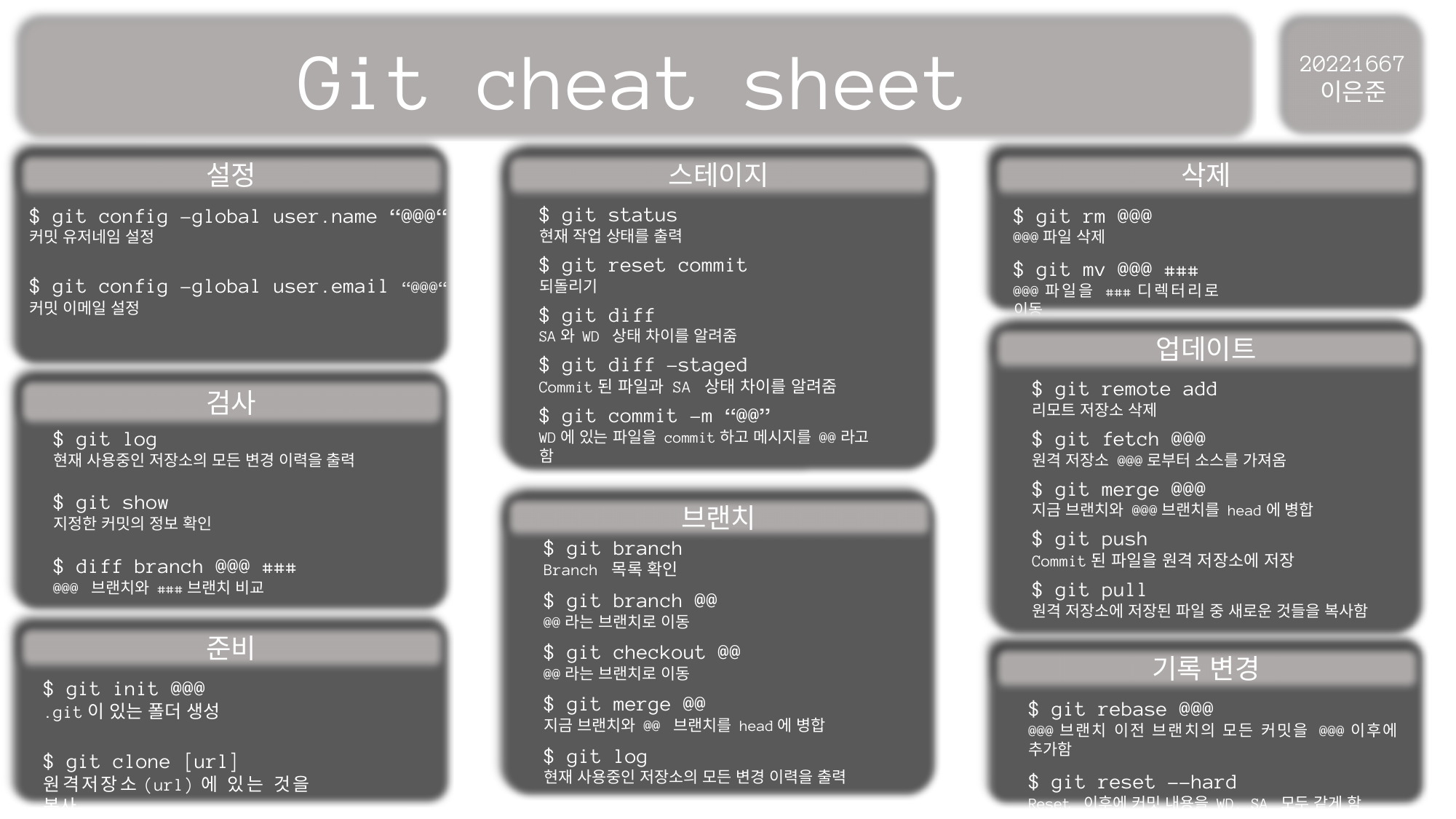

Git cheat sheet
20221667 이은준

스테이지
$ git status
현재 작업 상태를 출력

$ git reset commit
되돌리기

$ git diff
SA와 WD 상태 차이를 알려줌

$ git diff –staged
Commit된 파일과 SA 상태 차이를 알려줌

$ git commit –m “@@”
WD에 있는 파일을 commit하고 메시지를 @@라고 함

설정
$ git config –global user.name “@@@“
커밋 유저네임 설정

$ git config –global user.email “@@@“
커밋 이메일 설정

삭제
$ git rm @@@
@@@파일 삭제

$ git mv @@@ ###
@@@파일을 ###디렉터리로 이동

업데이트

$ git remote add
리모트 저장소 삭제

$ git fetch @@@
원격 저장소 @@@로부터 소스를 가져옴

$ git merge @@@
지금 브랜치와 @@@브랜치를 head에 병합

$ git push
Commit된 파일을 원격 저장소에 저장

$ git pull
원격 저장소에 저장된 파일 중 새로운 것들을 복사함
검사
$ git log
현재 사용중인 저장소의 모든 변경 이력을 출력

$ git show
지정한 커밋의 정보 확인

$ diff branch @@@ ###
@@@ 브랜치와 ###브랜치 비교

브랜치
$ git branch
Branch 목록 확인

$ git branch @@
@@라는 브랜치로 이동

$ git checkout @@
@@라는 브랜치로 이동

$ git merge @@
지금 브랜치와 @@ 브랜치를 head에 병합

$ git log
현재 사용중인 저장소의 모든 변경 이력을 출력

준비

기록 변경
$ git init @@@
.git이 있는 폴더 생성

$ git clone [url]
원격저장소(url)에 있는 것을 복사
$ git rebase @@@
@@@브랜치 이전 브랜치의 모든 커밋을 @@@이후에 추가함

$ git reset --hard
Reset 이후에 커밋 내용을 WD, SA 모두 같게 함